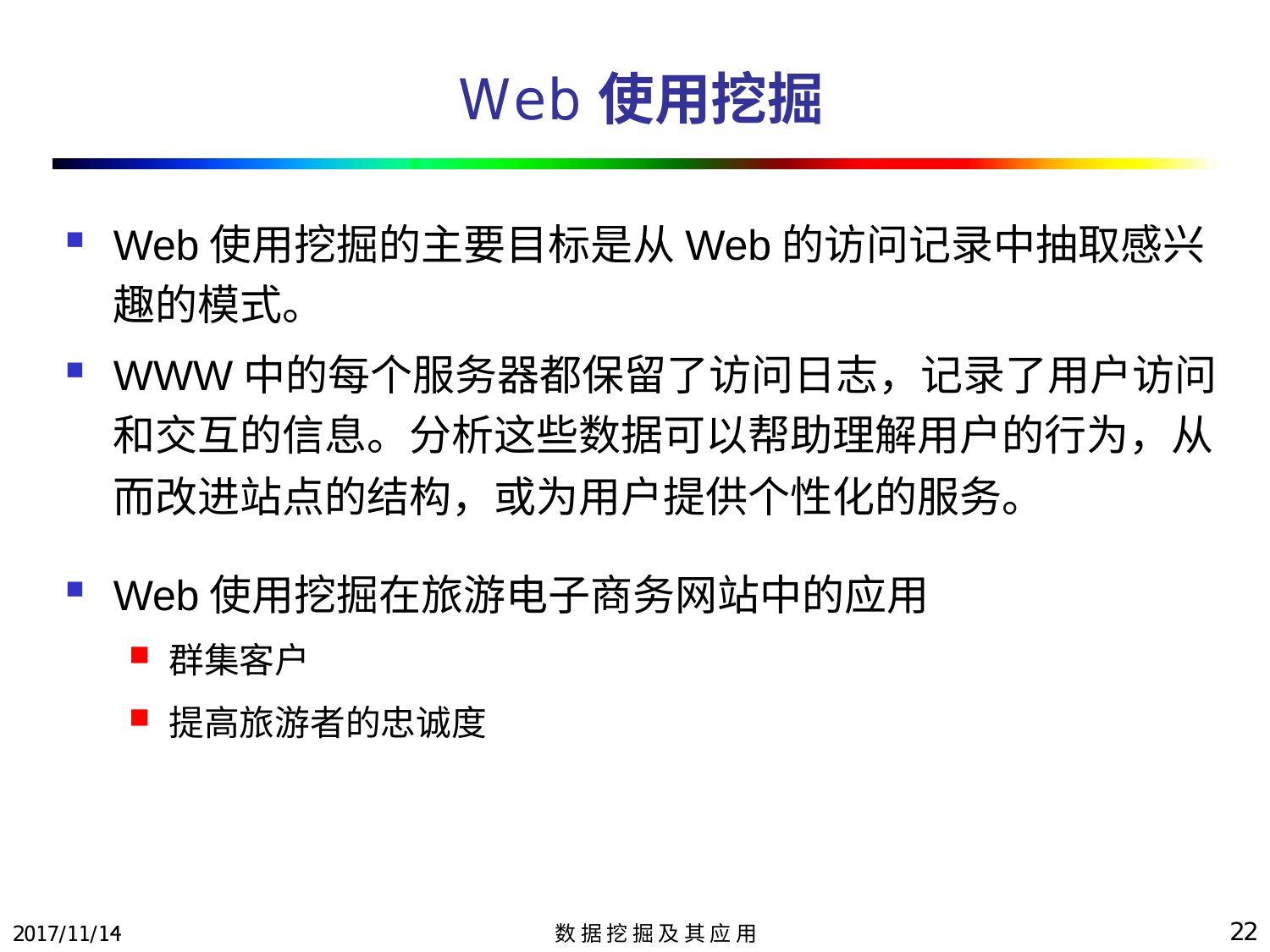

# Web使用挖掘
Web使用挖掘的主要目标是从Web的访问记录中抽取感兴趣的模式。
WWW中的每个服务器都保留了访问日志，记录了用户访问和交互的信息。分析这些数据可以帮助理解用户的行为，从而改进站点的结构，或为用户提供个性化的服务。

Web使用挖掘在旅游电子商务网站中的应用
群集客户
提高旅游者的忠诚度

2017/11/14
22
数 据 挖 掘 及 其 应 用